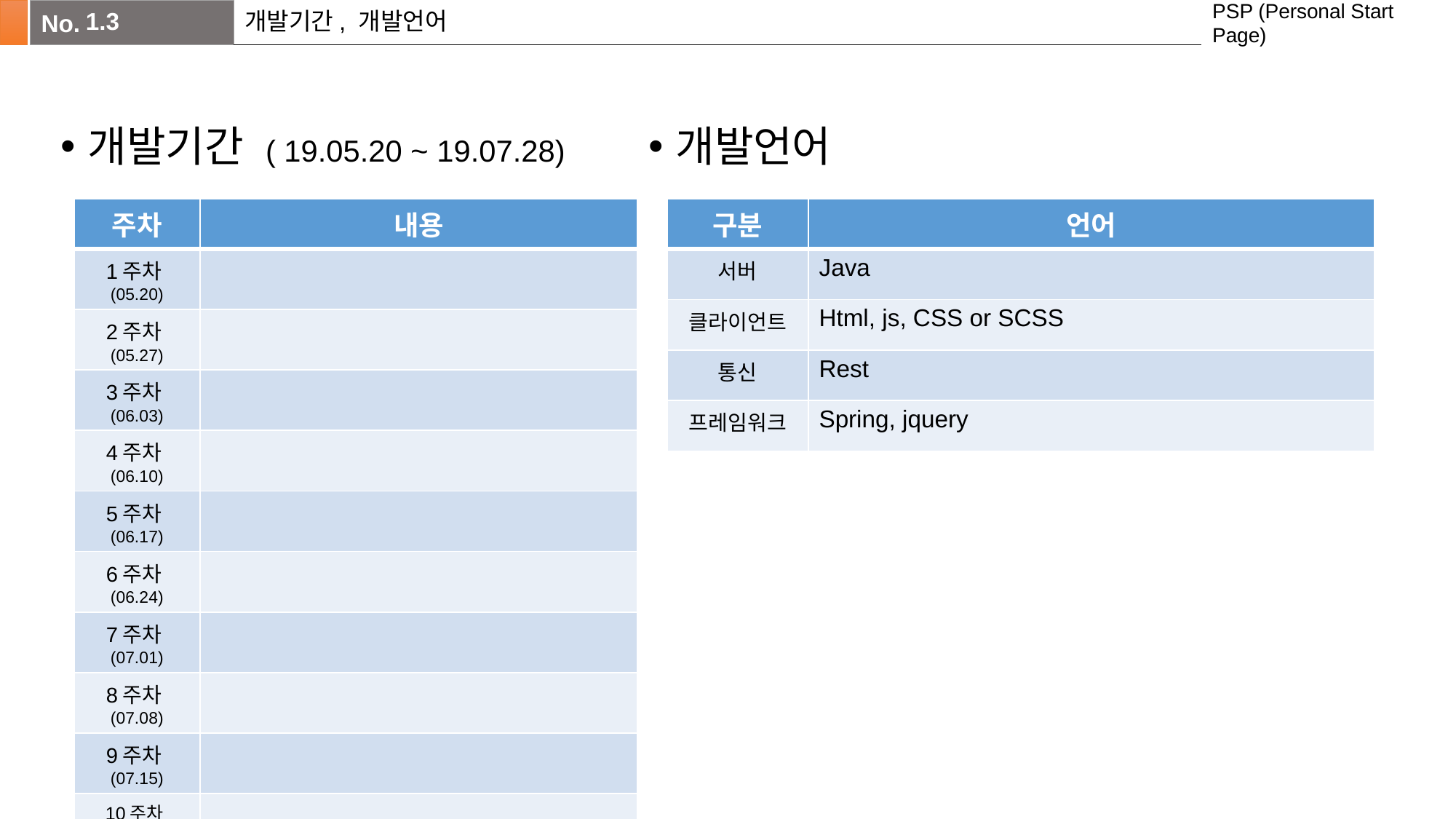

1.3
개발기간, 개발언어
개발기간 ( 19.05.20 ~ 19.07.28)
개발언어

| 구분 | 언어 |
| --- | --- |
| 서버 | Java |
| 클라이언트 | Html, js, CSS or SCSS |
| 통신 | Rest |
| 프레임워크 | Spring, jquery |
| 주차 | 내용 |
| --- | --- |
| 1주차(05.20) |  |
| 2주차(05.27) |  |
| 3주차(06.03) |  |
| 4주차(06.10) |  |
| 5주차(06.17) |  |
| 6주차(06.24) |  |
| 7주차(07.01) |  |
| 8주차(07.08) |  |
| 9주차(07.15) |  |
| 10주차(07.22) |  |